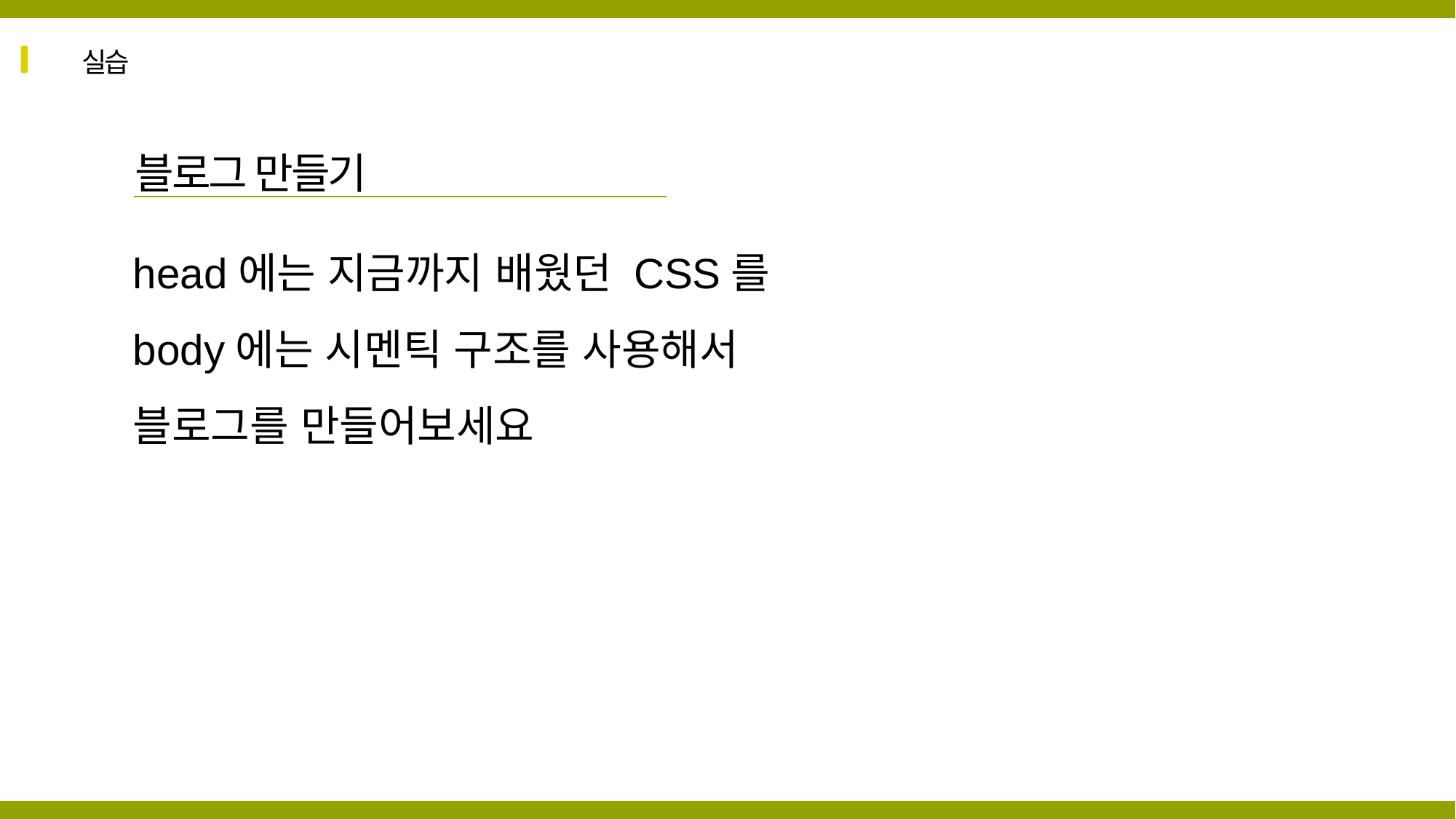

실습

블로그 만들기
head에는 지금까지 배웠던 CSS를
body에는 시멘틱 구조를 사용해서
블로그를 만들어보세요